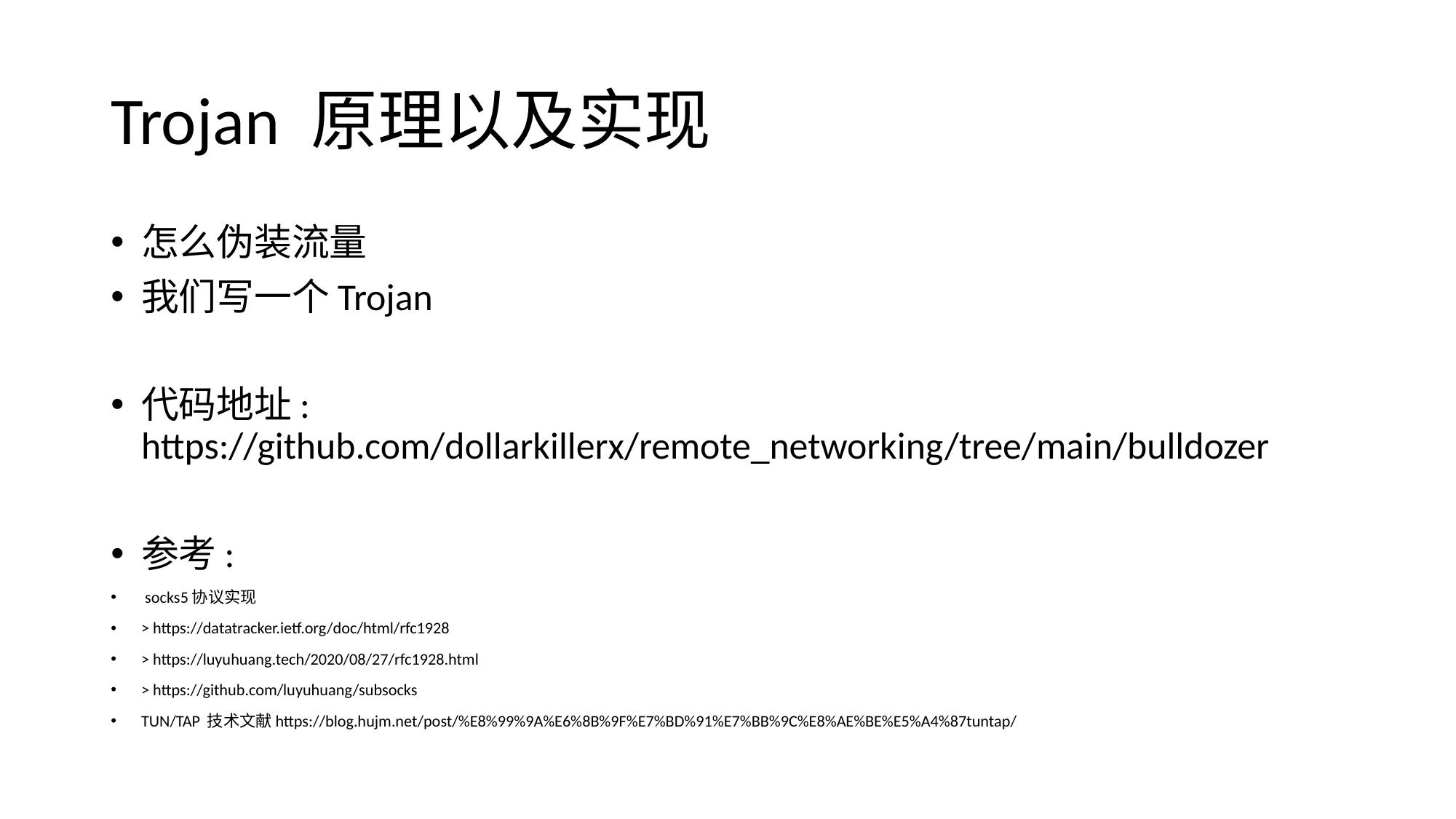

# Trojan 原理以及实现
怎么伪装流量
我们写一个Trojan

代码地址: https://github.com/dollarkillerx/remote_networking/tree/main/bulldozer

参考:
 socks5协议实现
> https://datatracker.ietf.org/doc/html/rfc1928
> https://luyuhuang.tech/2020/08/27/rfc1928.html
> https://github.com/luyuhuang/subsocks
TUN/TAP 技术文献https://blog.hujm.net/post/%E8%99%9A%E6%8B%9F%E7%BD%91%E7%BB%9C%E8%AE%BE%E5%A4%87tuntap/